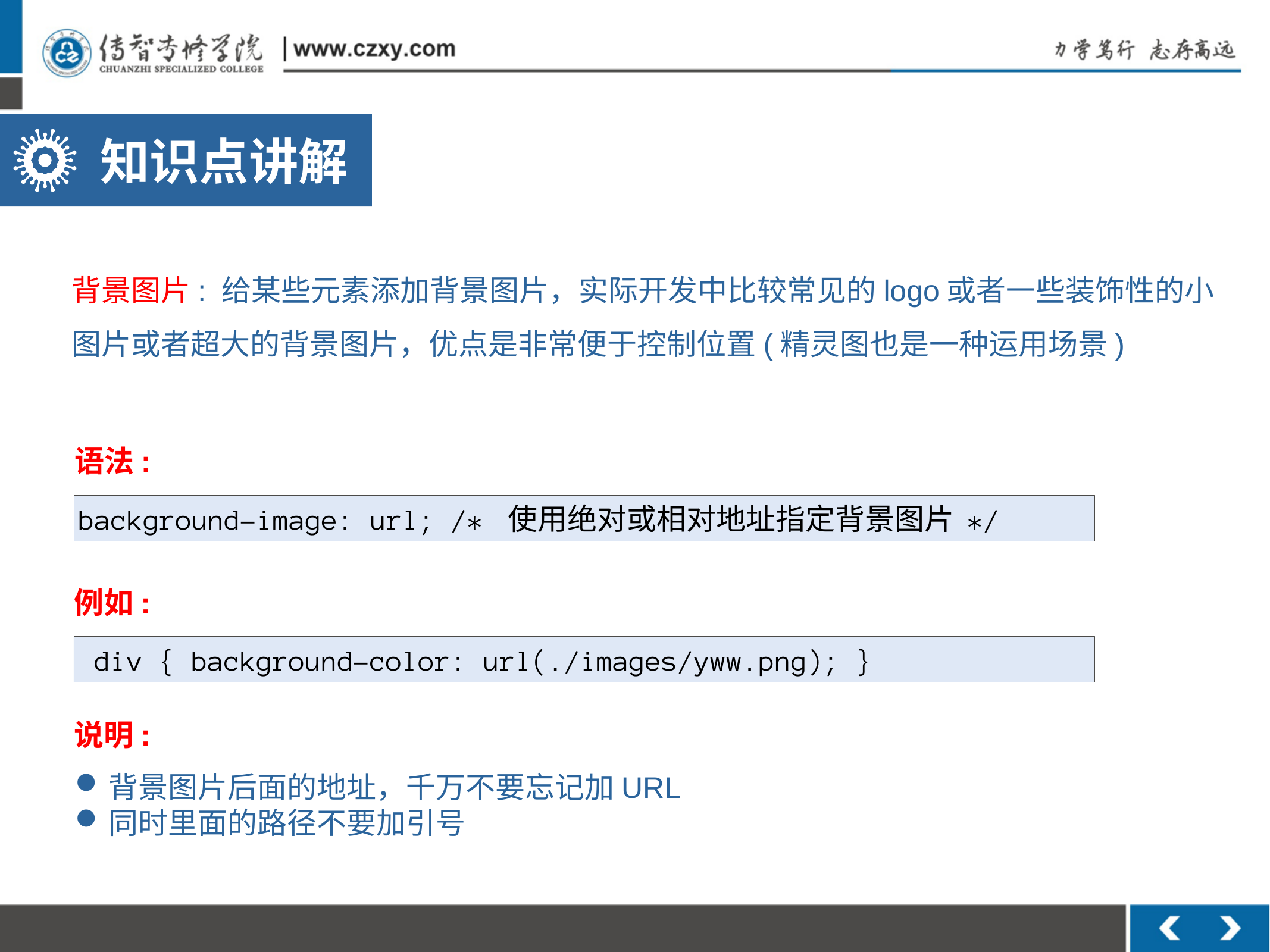

知识点讲解
背景图片: 给某些元素添加背景图片，实际开发中比较常见的logo或者一些装饰性的小
图片或者超大的背景图片，优点是非常便于控制位置(精灵图也是一种运用场景)
语法:
background-image: url; /* 使用绝对或相对地址指定背景图片 */
例如:
 div { background-color: url(./images/yww.png); }
说明:
背景图片后面的地址，千万不要忘记加URL
同时里面的路径不要加引号